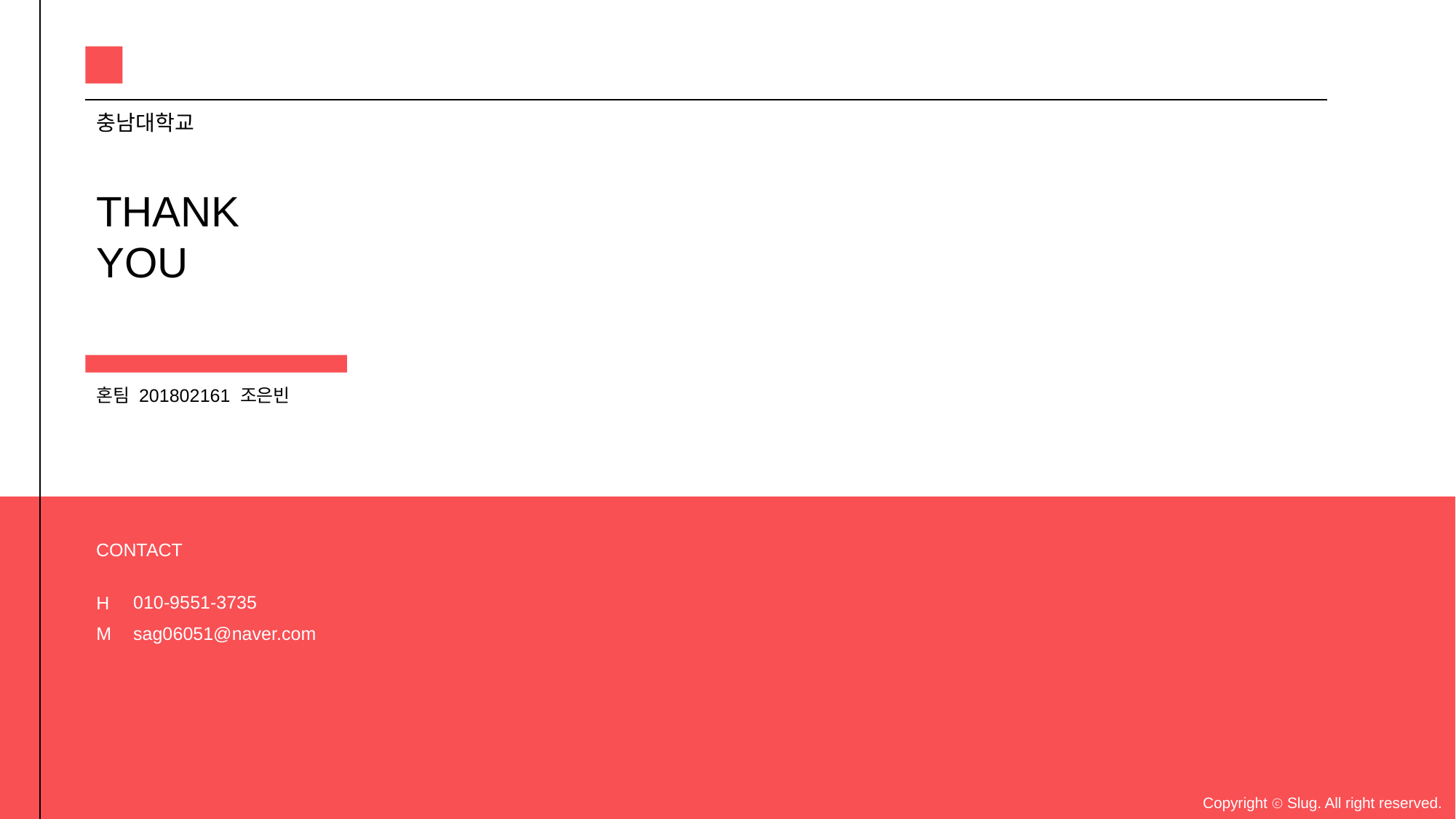

충남대학교
THANK
YOU

혼팀 201802161 조은빈

CONTACT
010-9551-3735
H
sag06051@naver.com
M
Copyright ⓒ Slug. All right reserved.